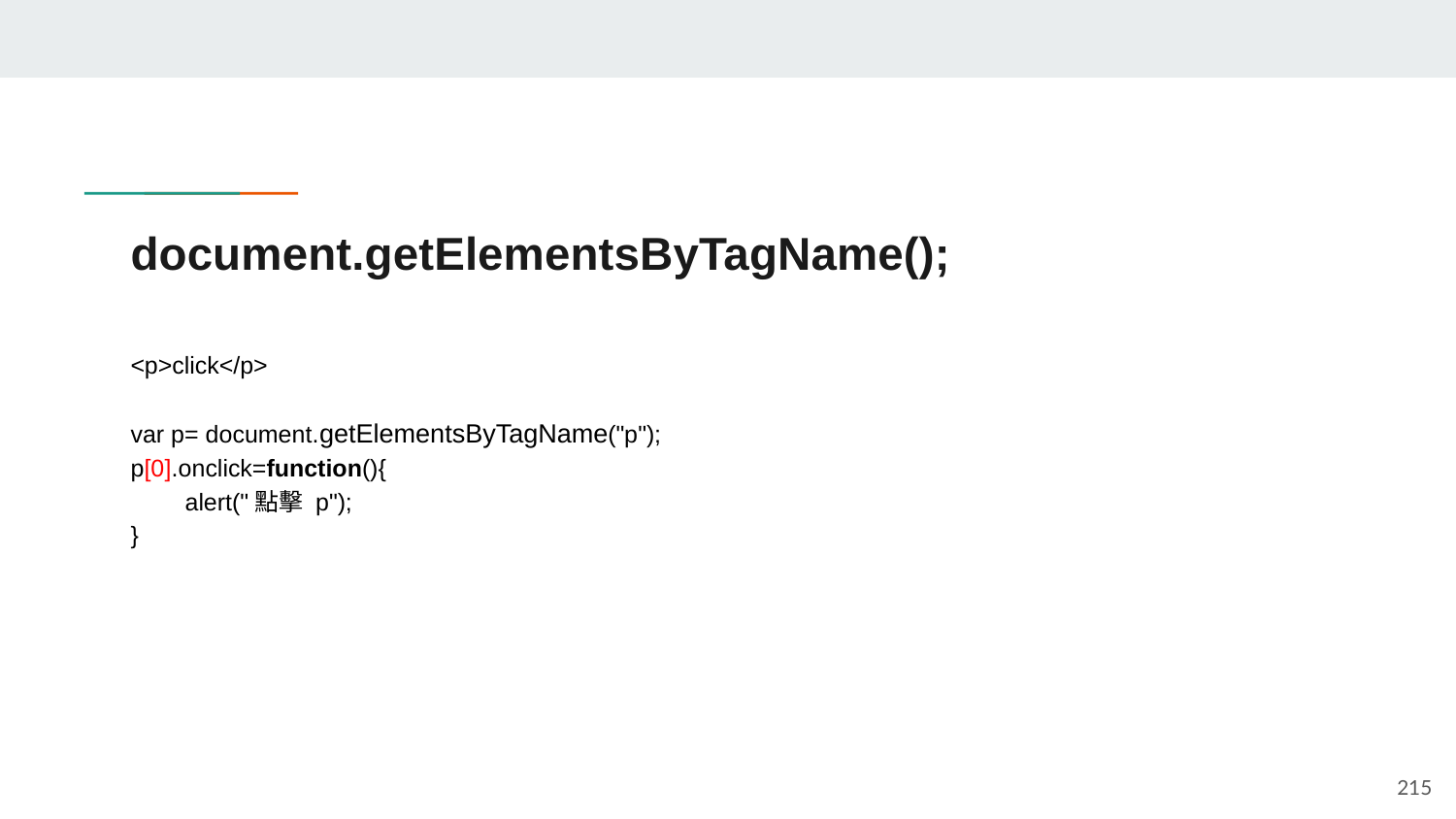

# document.getElementsByTagName();

<p>click</p>

var p= document.getElementsByTagName("p");
p[0].onclick=function(){
　　alert("點擊 p");
}
215